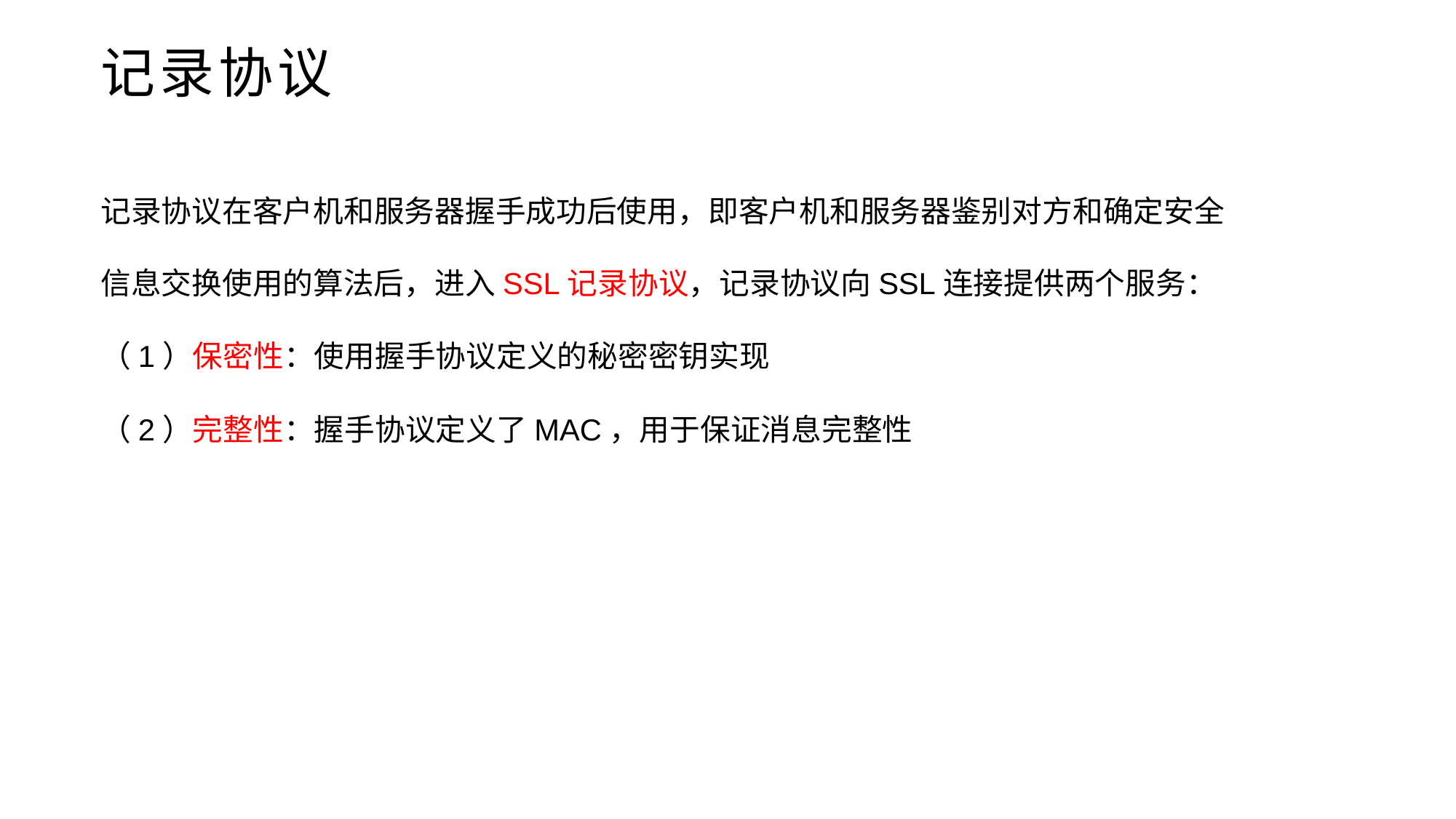

记录协议
记录协议在客户机和服务器握手成功后使用，即客户机和服务器鉴别对方和确定安全信息交换使用的算法后，进入SSL记录协议，记录协议向SSL连接提供两个服务：
（1）保密性：使用握手协议定义的秘密密钥实现
（2）完整性：握手协议定义了MAC，用于保证消息完整性